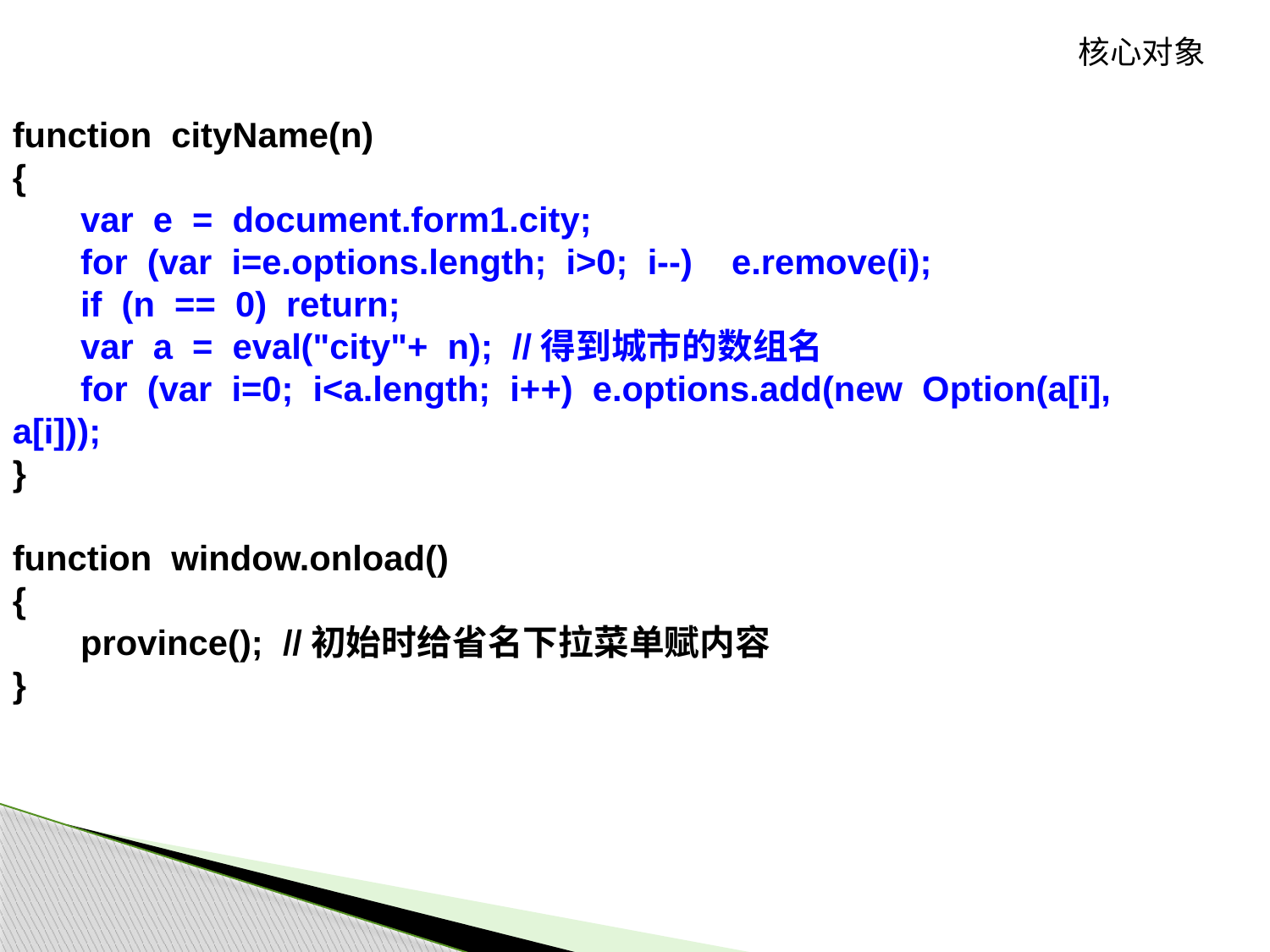

核心对象
function  cityName(n)
{
       var  e  =  document.form1.city;
       for  (var  i=e.options.length;  i>0;  i--)    e.remove(i);
       if  (n  ==  0)  return;
       var  a  =  eval("city"+  n);  //得到城市的数组名
       for  (var  i=0;  i<a.length;  i++)  e.options.add(new  Option(a[i],  a[i]));
}

function  window.onload()
{
       province();  //初始时给省名下拉菜单赋内容
}